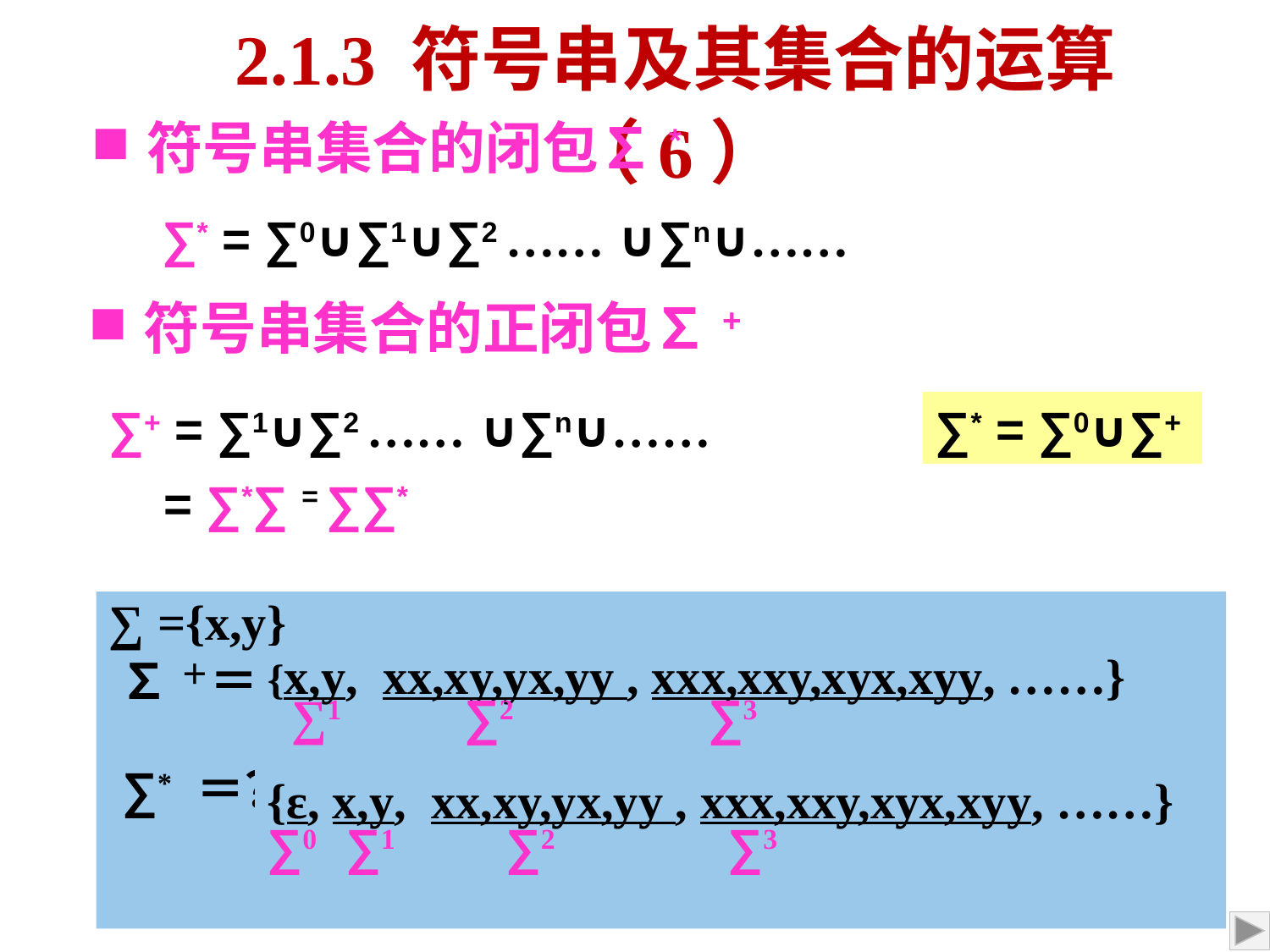

2.1.3 符号串及其集合的运算（6）
符号串集合的闭包∑*
∑* = ∑0∪∑1∪∑2 …… ∪∑n∪……
符号串集合的正闭包∑+
∑+ = ∑1∪∑2 …… ∪∑n∪……
    = ∑*∑ = ∑∑*
∑* = ∑0∪∑+
∑ ={x,y}
 ∑＋＝？

 ∑* ＝？

{x,y,  xx,xy,yx,yy , xxx,xxy,xyx,xyy, ……}
  ∑1          ∑2                           ∑3

{ε, x,y,  xx,xy,yx,yy , xxx,xxy,xyx,xyy, ……}
∑0    ∑1         ∑2                        ∑3